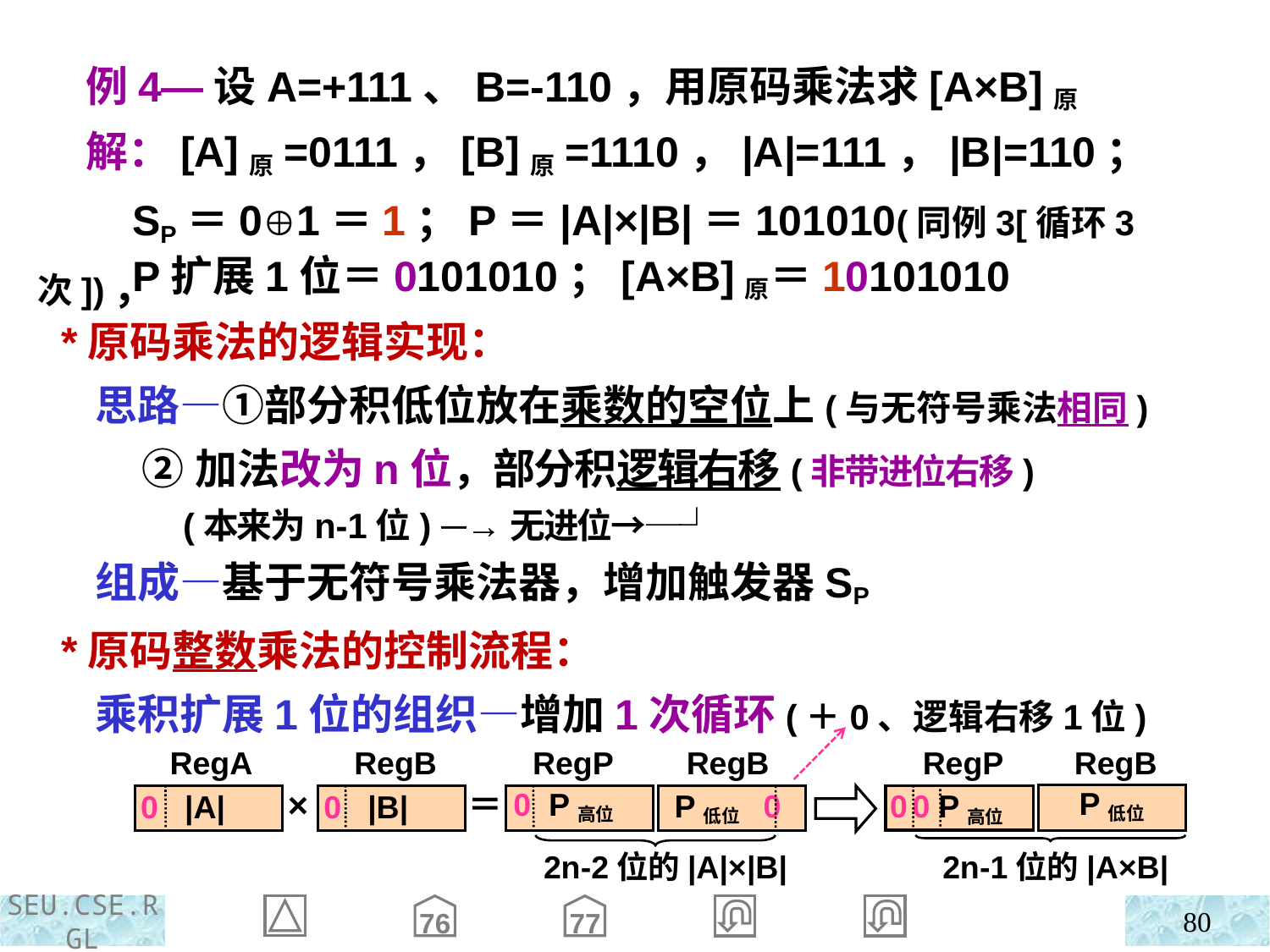

例4—设A=+111、B=-110，用原码乘法求[A×B]原
    解：[A]原=0111，[B]原=1110，|A|=111，|B|=110；
        SP＝0⊕1＝1；P＝|A|×|B|＝101010(同例3[循环3次])，
        P扩展1位＝0101010；[A×B]原＝10101010
  *原码乘法的逻辑实现：
     思路—①部分积低位放在乘数的空位上(与无符号乘法相同)
           ②加法改为n位，部分积逻辑右移(非带进位右移)
                  (本来为n-1位) ─→无进位→─┘
     组成—基于无符号乘法器，增加触发器SP
  *原码整数乘法的控制流程：
     乘积扩展1位的组织—增加1次循环(＋0、逻辑右移1位)

RegA
RegB
RegP
RegB

  P低位   0
 0   |A|
×
 0   |B|
＝
 0  P高位

2n-2位的|A|×|B|

RegP
RegB

P低位

 0 0  P高位

2n-1位的|A×B|
76
77

80